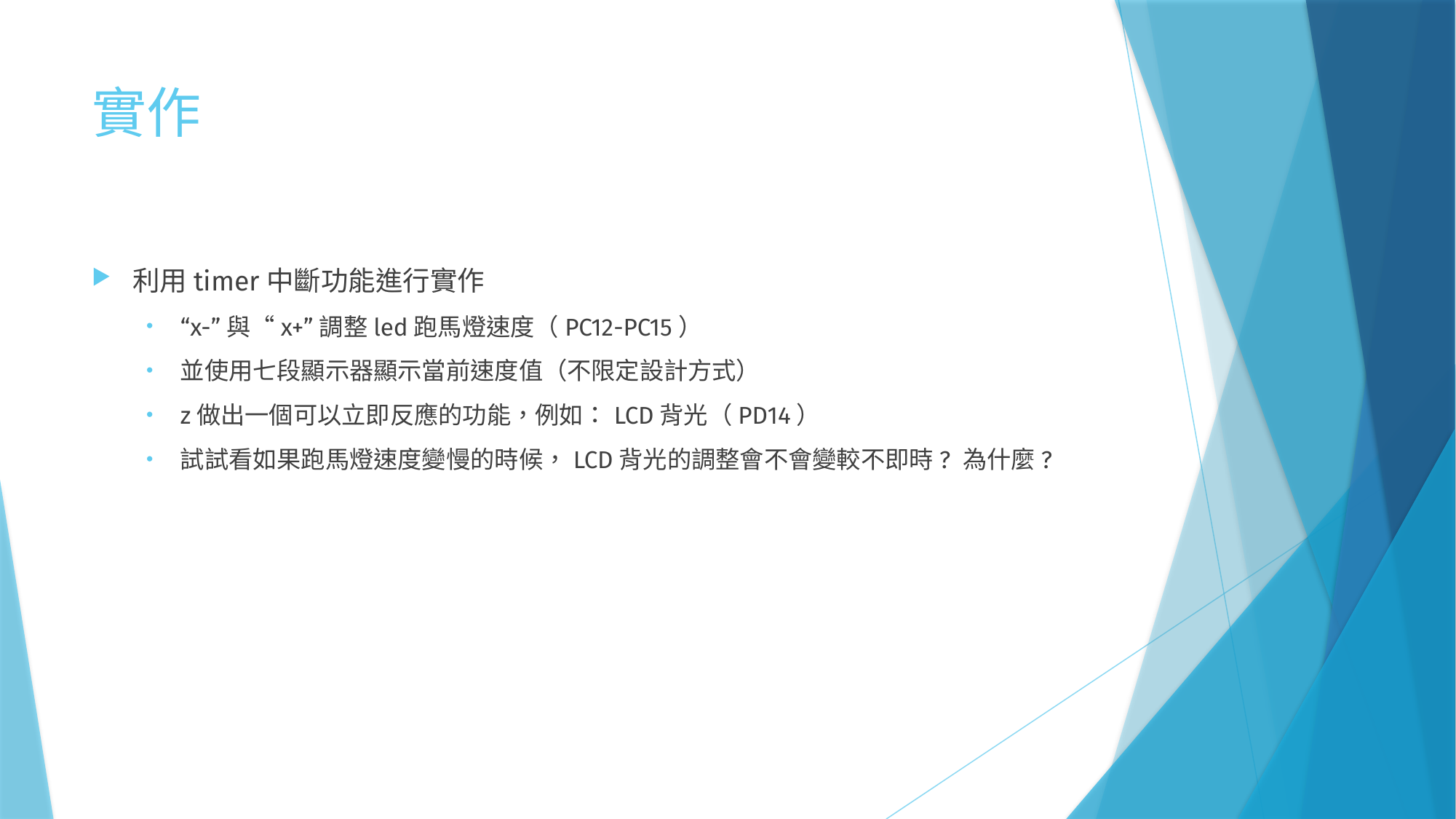

# 實作
利用timer中斷功能進行實作
“x-”與“x+”調整led跑馬燈速度（PC12-PC15）
並使用七段顯示器顯示當前速度值（不限定設計方式）
z做出一個可以立即反應的功能，例如：LCD背光（PD14）
試試看如果跑馬燈速度變慢的時候，LCD背光的調整會不會變較不即時? 為什麼?